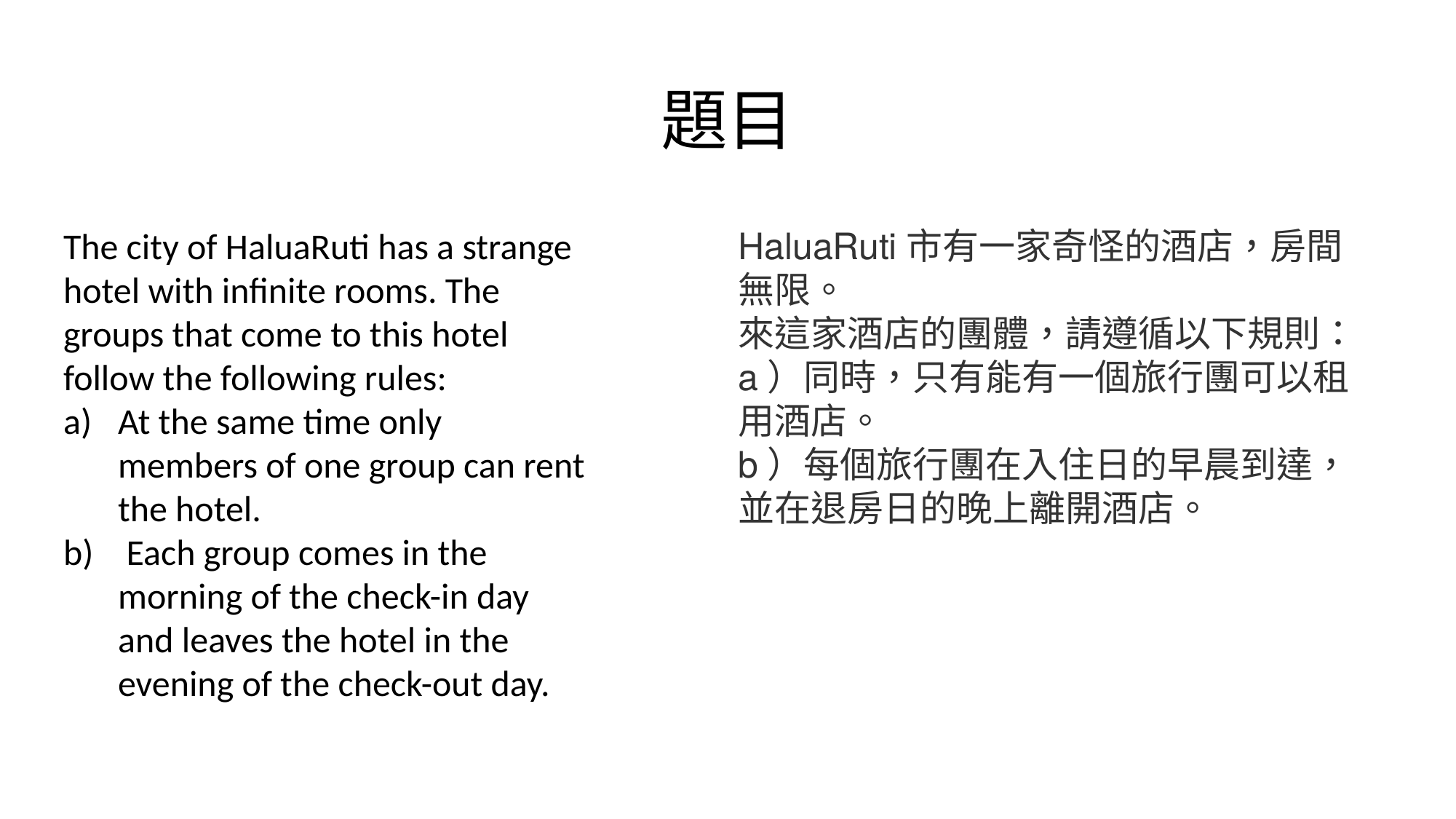

# 題目
The city of HaluaRuti has a strange hotel with infinite rooms. The groups that come to this hotel follow the following rules:
At the same time only members of one group can rent the hotel.
 Each group comes in the morning of the check-in day and leaves the hotel in the evening of the check-out day.
HaluaRuti市有一家奇怪的酒店，房間無限。
來這家酒店的團體，請遵循以下規則：
a）同時，只有能有一個旅行團可以租用酒店。
b）每個旅行團在入住日的早晨到達，並在退房日的晚上離開酒店。